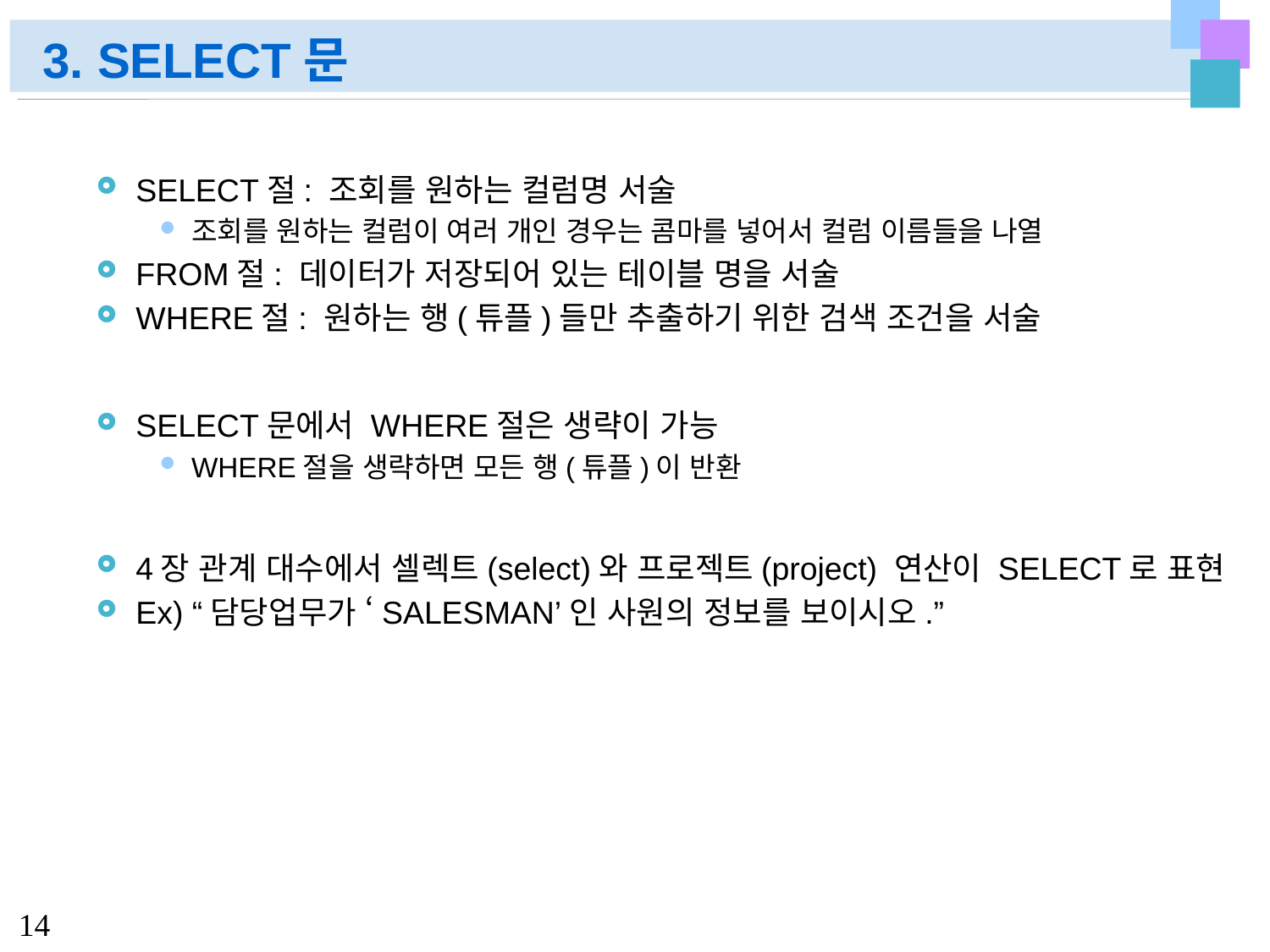

# 3. SELECT문

SELECT절: 조회를 원하는 컬럼명 서술
조회를 원하는 컬럼이 여러 개인 경우는 콤마를 넣어서 컬럼 이름들을 나열
FROM절: 데이터가 저장되어 있는 테이블 명을 서술
WHERE절: 원하는 행(튜플)들만 추출하기 위한 검색 조건을 서술

SELECT문에서 WHERE절은 생략이 가능
WHERE절을 생략하면 모든 행(튜플)이 반환

4장 관계 대수에서 셀렉트(select)와 프로젝트(project) 연산이 SELECT로 표현
Ex) “담당업무가 ‘SALESMAN’인 사원의 정보를 보이시오.”